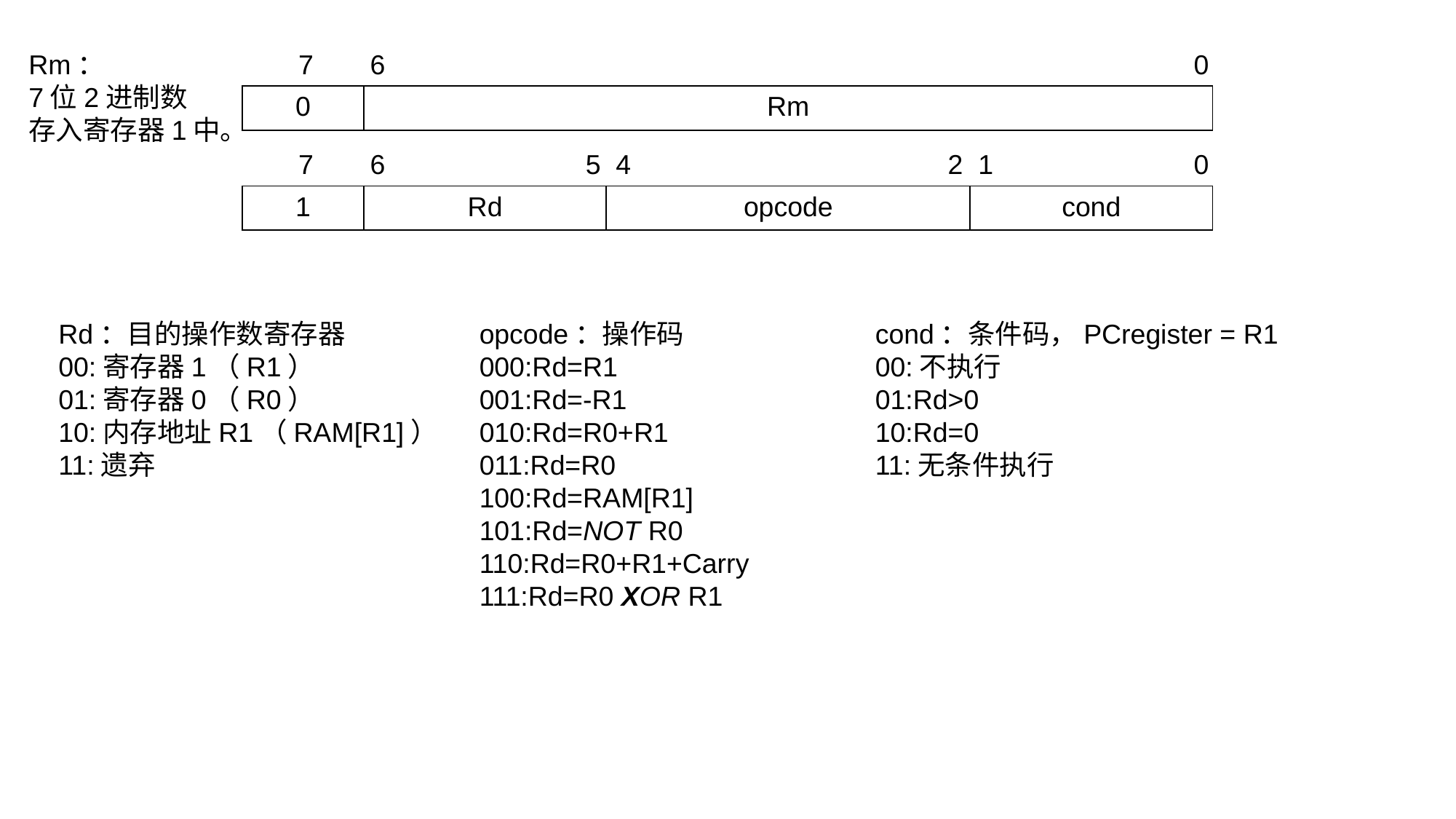

Rm：
7位2进制数
存入寄存器1中。
6
7
0
| 0 | Rm |
| --- | --- |
6
5  4
7
2  1
0
| 1 | Rd | opcode | cond |
| --- | --- | --- | --- |
Rd：目的操作数寄存器
00:寄存器1（R1）
01:寄存器0（R0）
10:内存地址R1（RAM[R1]）
11:遗弃
opcode：操作码
000:Rd=R1
001:Rd=-R1
010:Rd=R0+R1
011:Rd=R0
100:Rd=RAM[R1]
101:Rd=NOT R0
110:Rd=R0+R1+Carry
111:Rd=R0 XOR R1
cond：条件码，PCregister = R1
00:不执行
01:Rd>0
10:Rd=0
11:无条件执行